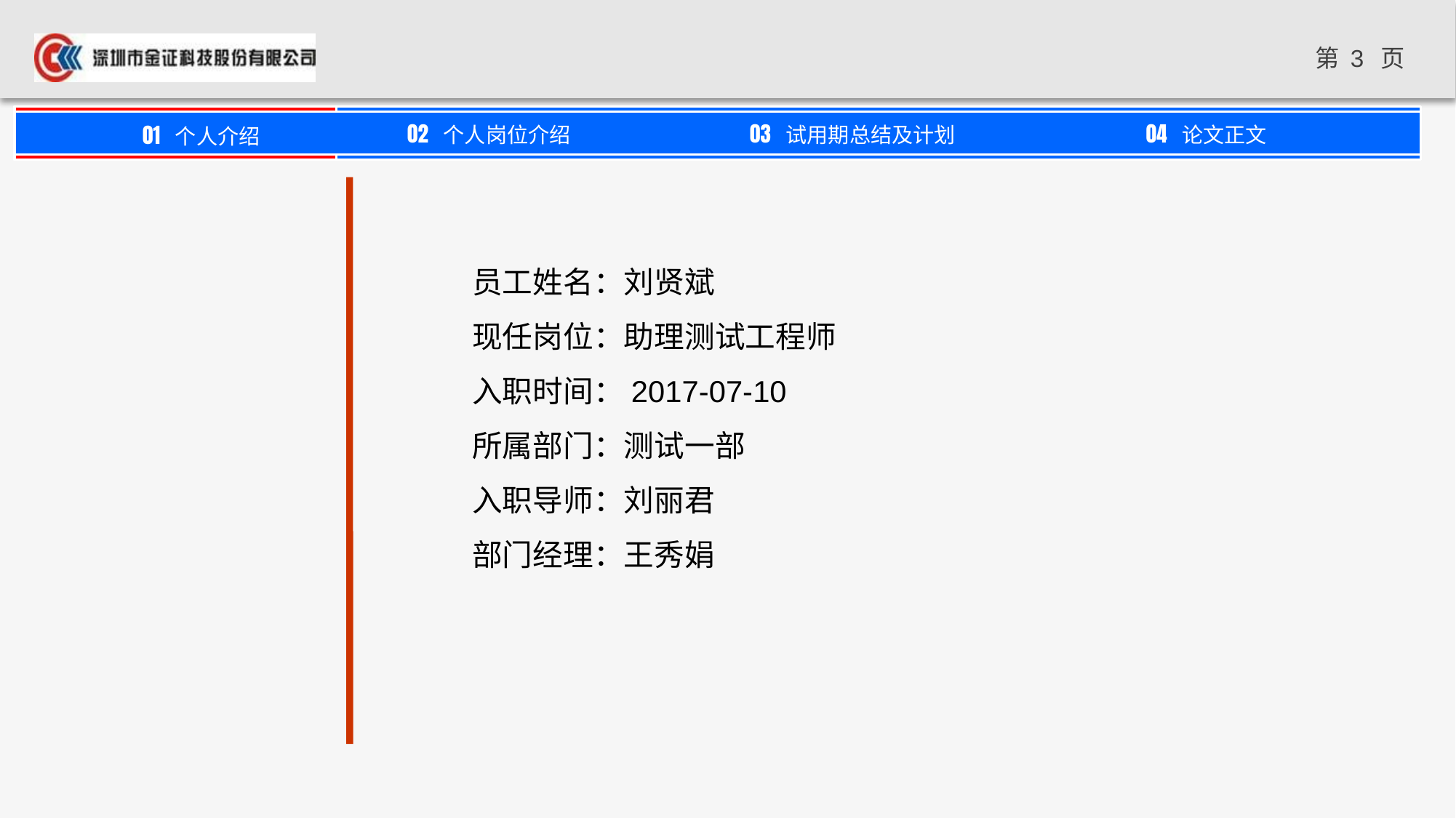

员工姓名：刘贤斌
现任岗位：助理测试工程师
入职时间：2017-07-10
所属部门：测试一部
入职导师：刘丽君
部门经理：王秀娟